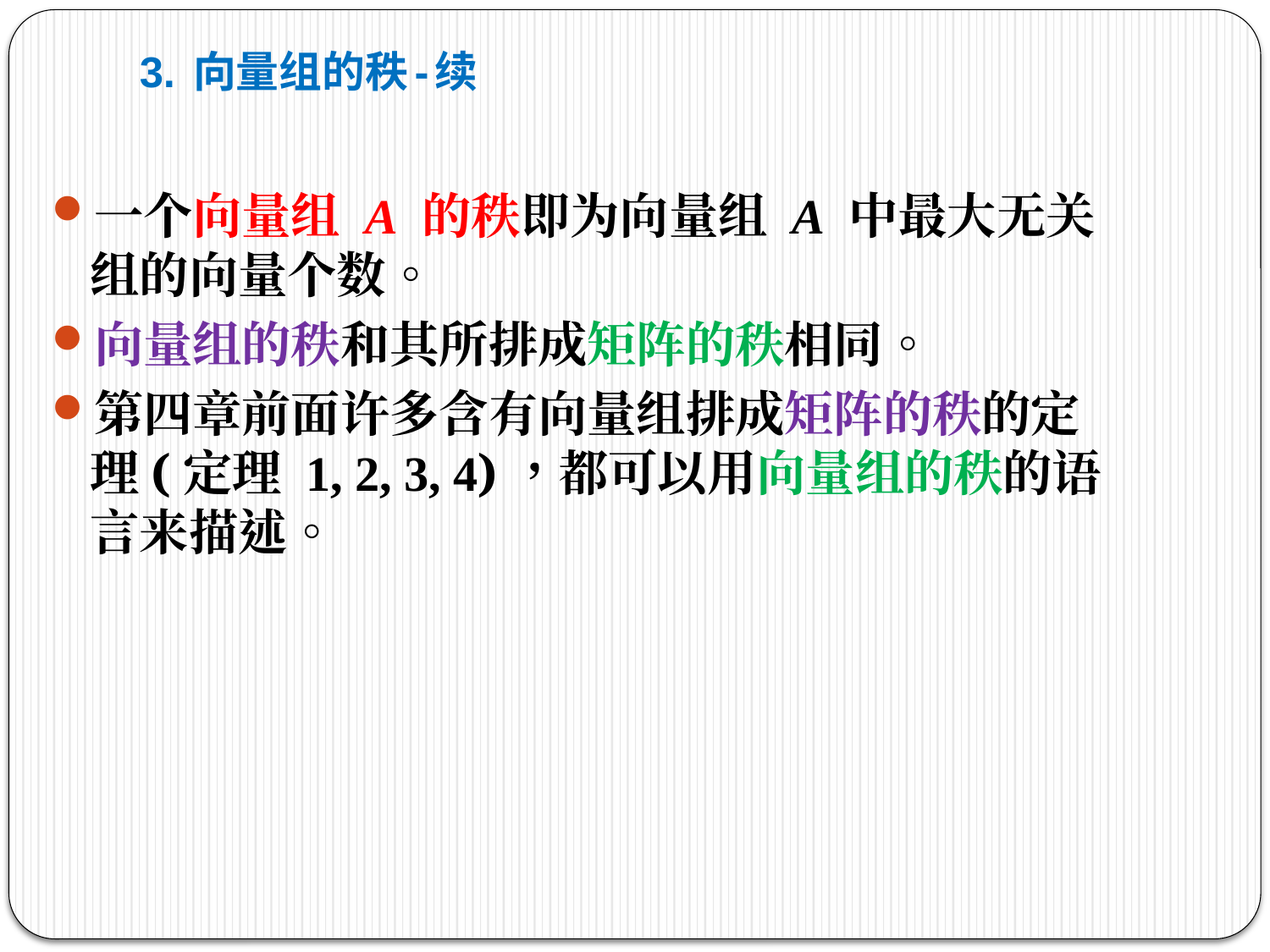

# 3. 向量组的秩-续
一个向量组 A 的秩即为向量组 A 中最大无关组的向量个数。
向量组的秩和其所排成矩阵的秩相同。
第四章前面许多含有向量组排成矩阵的秩的定理(定理 1, 2, 3, 4)，都可以用向量组的秩的语言来描述。